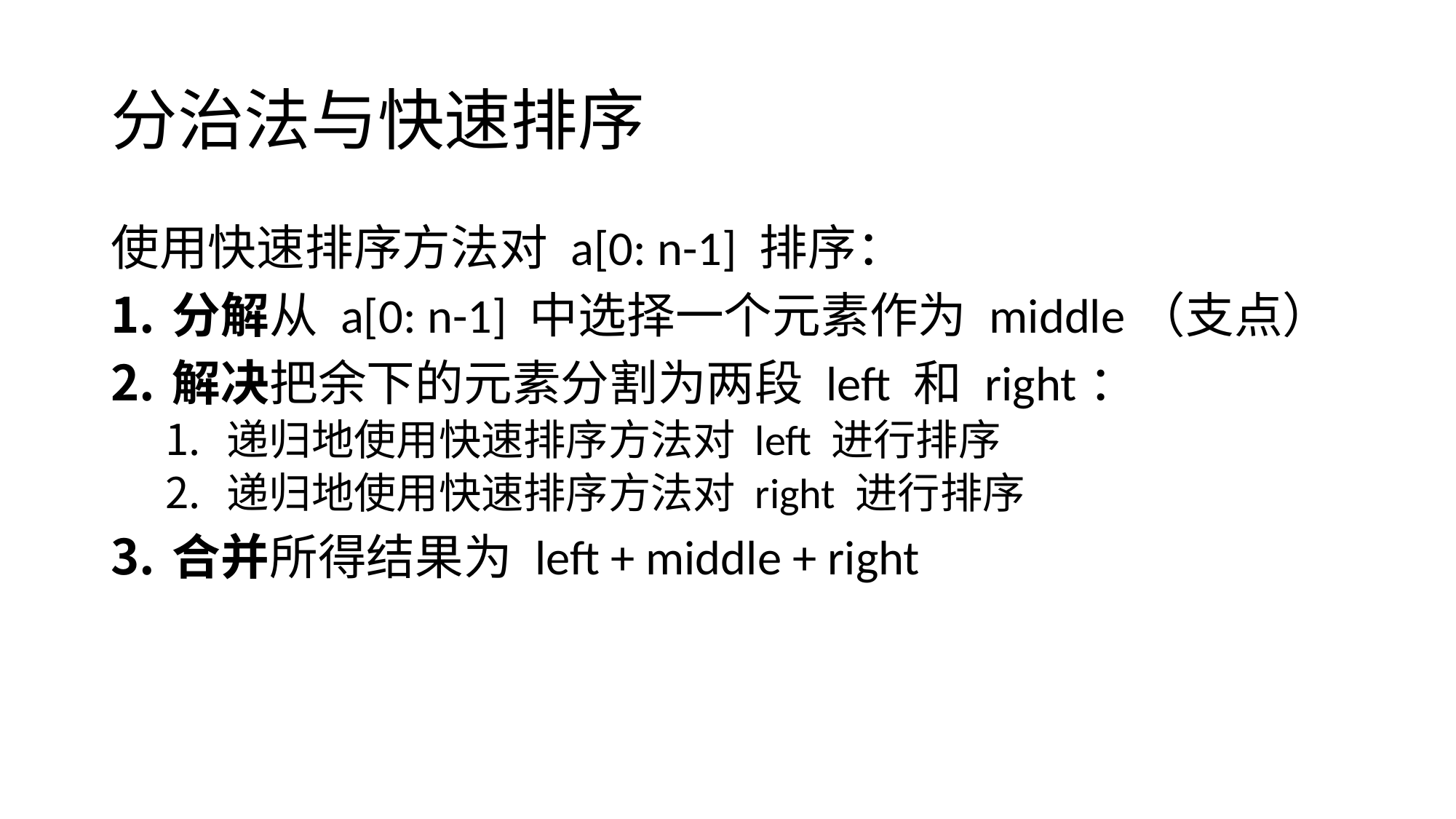

# 分治法与快速排序
使用快速排序方法对 a[0: n-1] 排序：
分解从 a[0: n-1] 中选择一个元素作为 middle（支点）
解决把余下的元素分割为两段 left 和 right：
递归地使用快速排序方法对 left 进行排序
递归地使用快速排序方法对 right 进行排序
合并所得结果为 left + middle + right